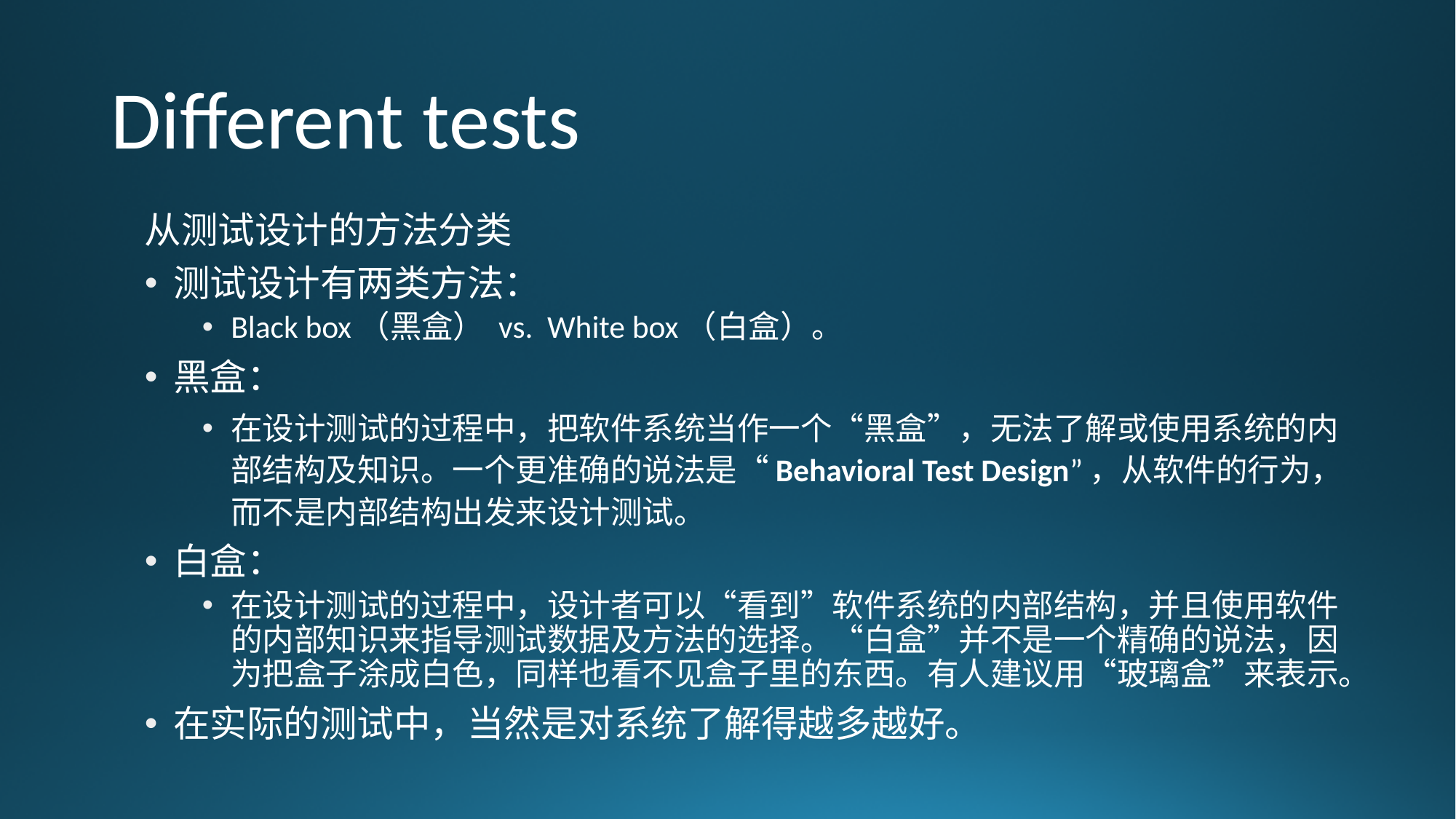

# Different tests
从测试设计的方法分类
测试设计有两类方法：
Black box（黑盒） vs.  White box（白盒）。
黑盒：
在设计测试的过程中，把软件系统当作一个“黑盒”，无法了解或使用系统的内部结构及知识。一个更准确的说法是“Behavioral Test Design”，从软件的行为，而不是内部结构出发来设计测试。
白盒：
在设计测试的过程中，设计者可以“看到”软件系统的内部结构，并且使用软件的内部知识来指导测试数据及方法的选择。“白盒”并不是一个精确的说法，因为把盒子涂成白色，同样也看不见盒子里的东西。有人建议用“玻璃盒”来表示。
在实际的测试中，当然是对系统了解得越多越好。